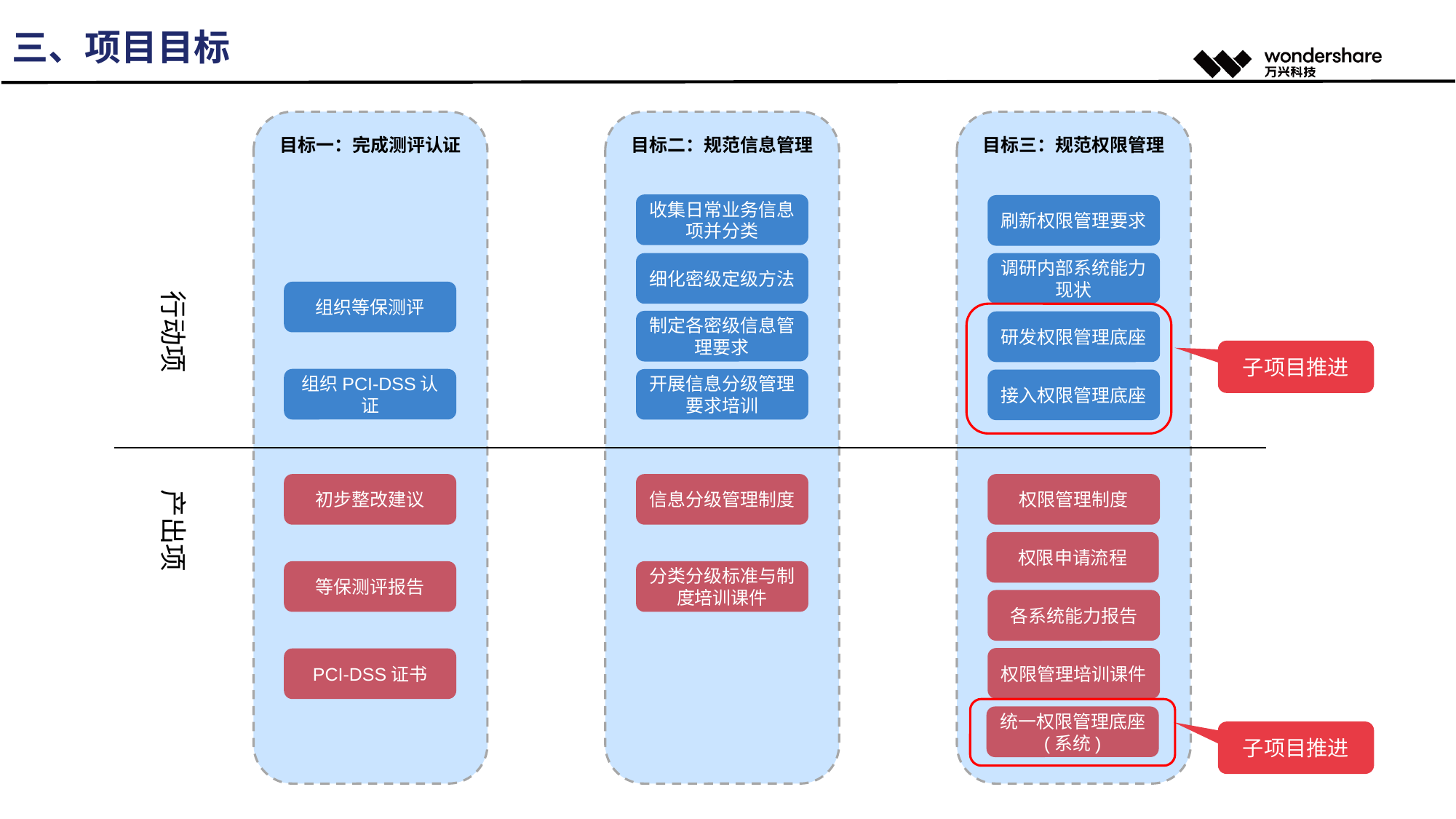

三、项目目标
目标一：完成测评认证
目标二：规范信息管理
目标三：规范权限管理
收集日常业务信息项并分类
刷新权限管理要求
细化密级定级方法
调研内部系统能力现状
行动项
组织等保测评

制定各密级信息管理要求
研发权限管理底座
子项目推进
组织PCI-DSS认证
开展信息分级管理要求培训
接入权限管理底座
产出项
初步整改建议
信息分级管理制度
权限管理制度
权限申请流程
等保测评报告
分类分级标准与制度培训课件
各系统能力报告
权限管理培训课件
PCI-DSS证书

统一权限管理底座(系统)
子项目推进